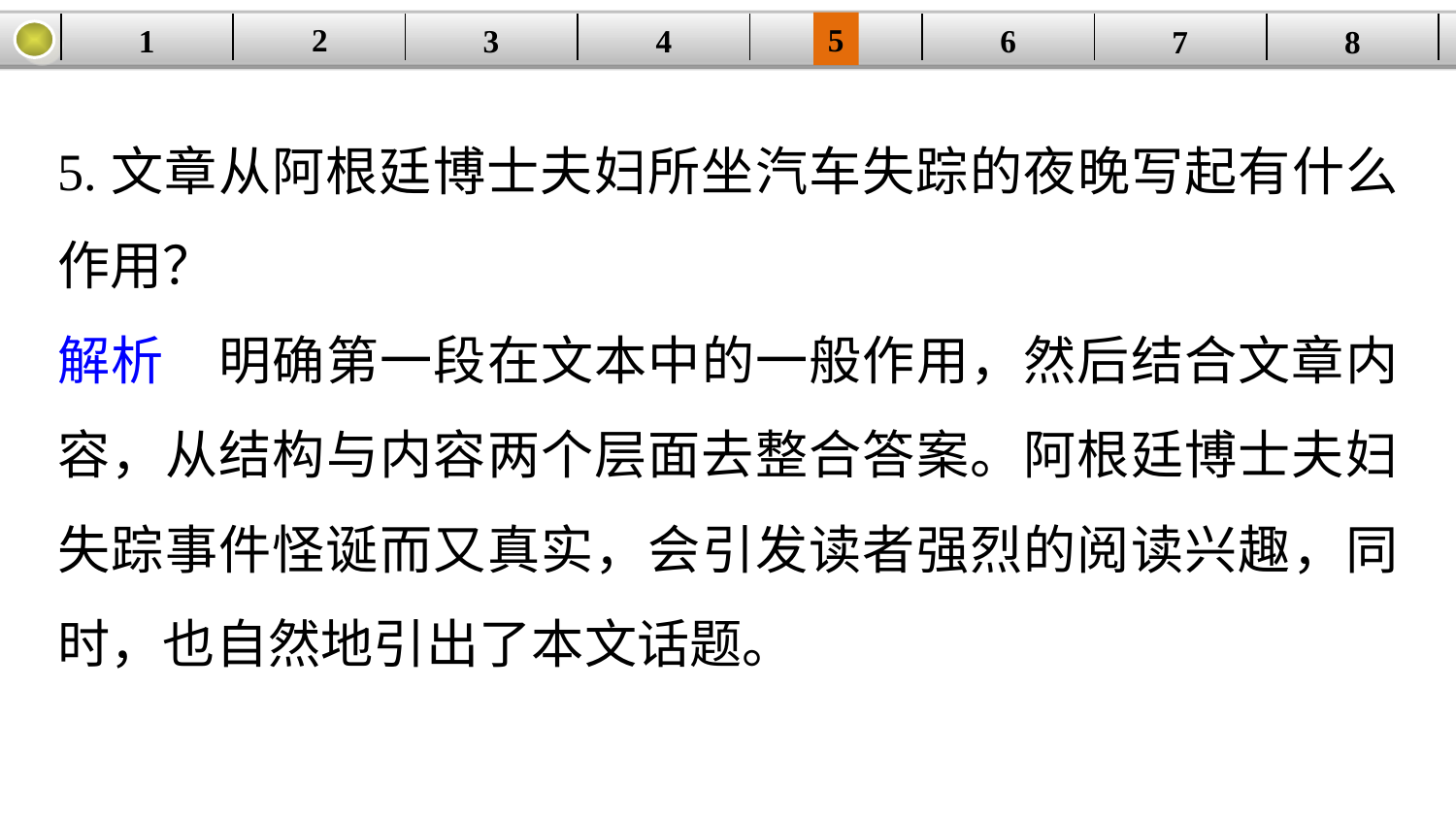

5
2
1
4
6
|  |  |  |  |  |  |  |  |
| --- | --- | --- | --- | --- | --- | --- | --- |
3
8
7

5.文章从阿根廷博士夫妇所坐汽车失踪的夜晚写起有什么作用？
解析　明确第一段在文本中的一般作用，然后结合文章内容，从结构与内容两个层面去整合答案。阿根廷博士夫妇失踪事件怪诞而又真实，会引发读者强烈的阅读兴趣，同时，也自然地引出了本文话题。